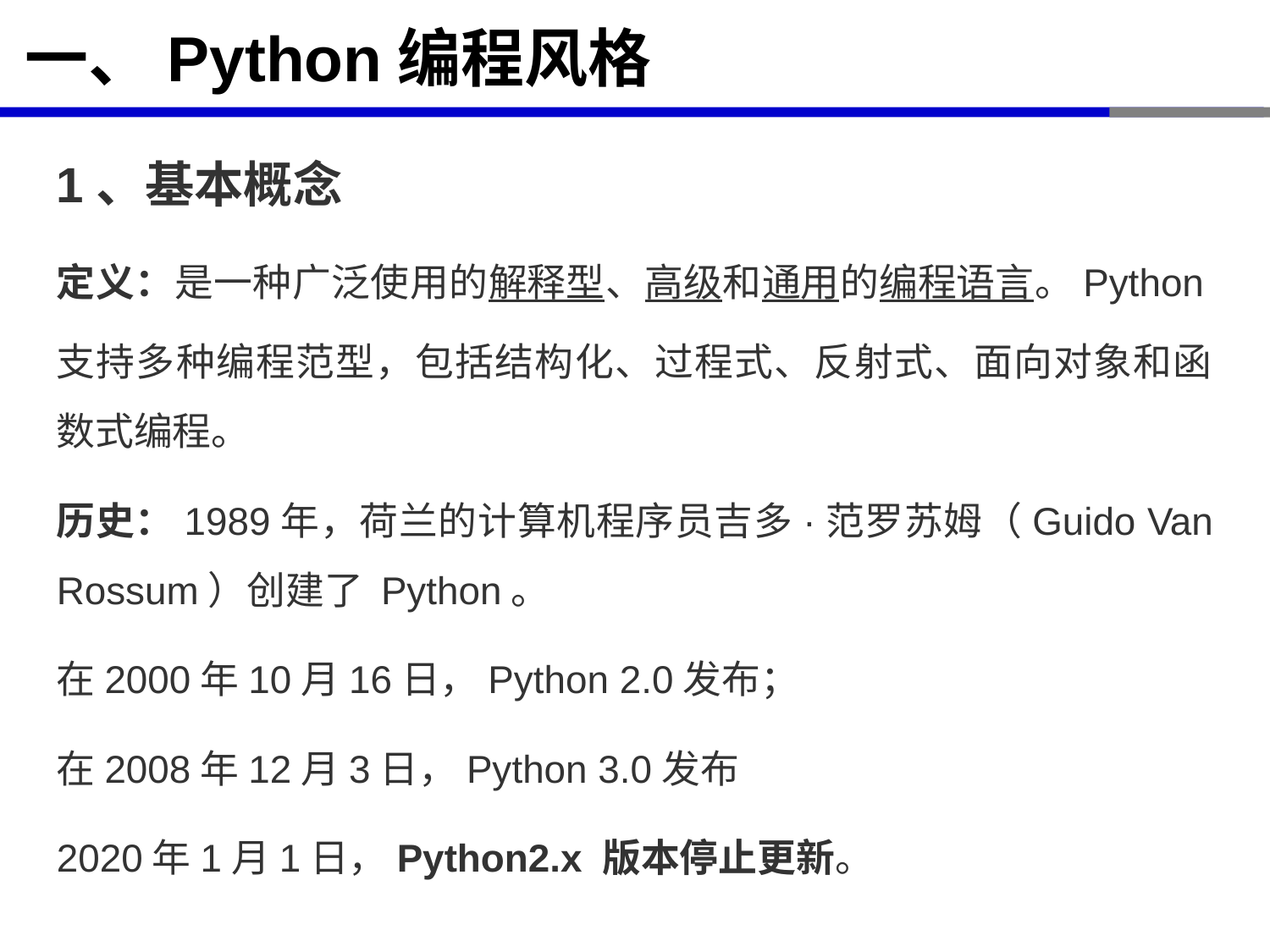

# 一、Python编程风格
1、基本概念
定义：是一种广泛使用的解释型、高级和通用的编程语言。Python支持多种编程范型，包括结构化、过程式、反射式、面向对象和函数式编程。
历史：1989年，荷兰的计算机程序员吉多·范罗苏姆（Guido Van Rossum）创建了 Python。
在2000年10月16日，Python 2.0发布；
在2008年12月3日，Python 3.0发布
2020年1月1日，Python2.x 版本停止更新。